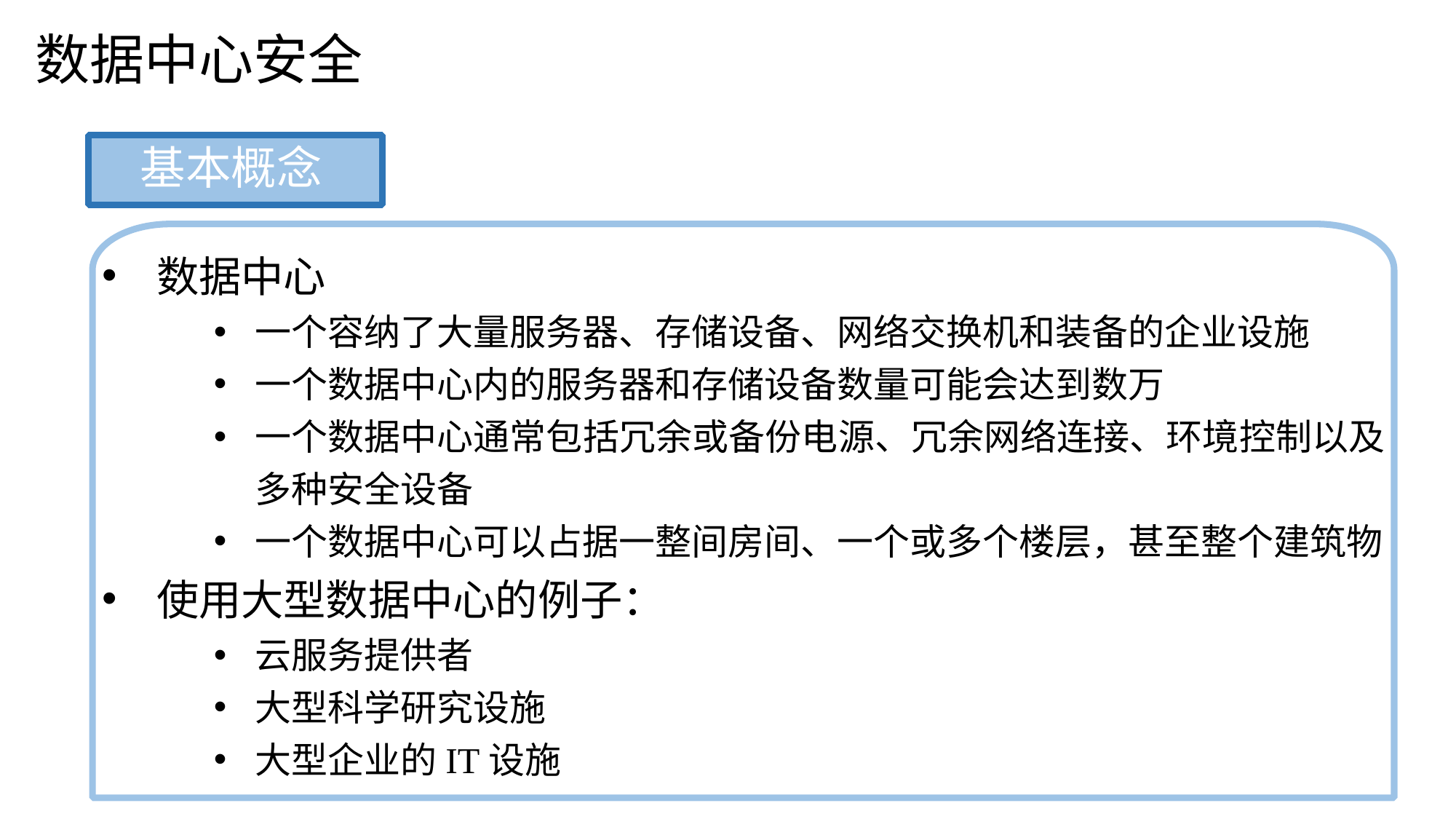

数据中心安全
基本概念
数据中心
一个容纳了大量服务器、存储设备、网络交换机和装备的企业设施
一个数据中心内的服务器和存储设备数量可能会达到数万
一个数据中心通常包括冗余或备份电源、冗余网络连接、环境控制以及多种安全设备
一个数据中心可以占据一整间房间、一个或多个楼层，甚至整个建筑物
使用大型数据中心的例子：
云服务提供者
大型科学研究设施
大型企业的IT设施